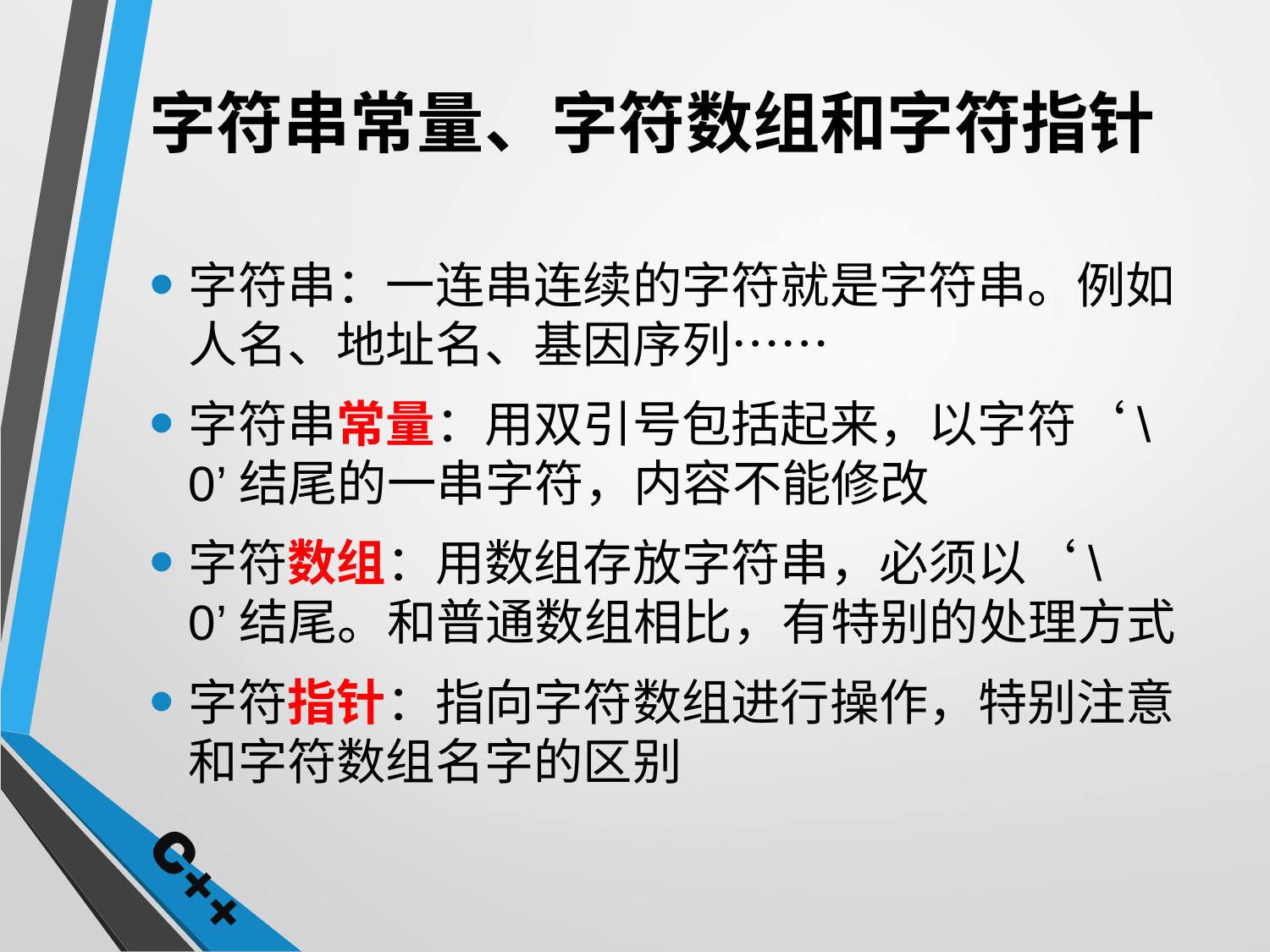

# 字符串常量、字符数组和字符指针
字符串：一连串连续的字符就是字符串。例如人名、地址名、基因序列……
字符串常量：用双引号包括起来，以字符‘\0’结尾的一串字符，内容不能修改
字符数组：用数组存放字符串，必须以‘\0’结尾。和普通数组相比，有特别的处理方式
字符指针：指向字符数组进行操作，特别注意和字符数组名字的区别